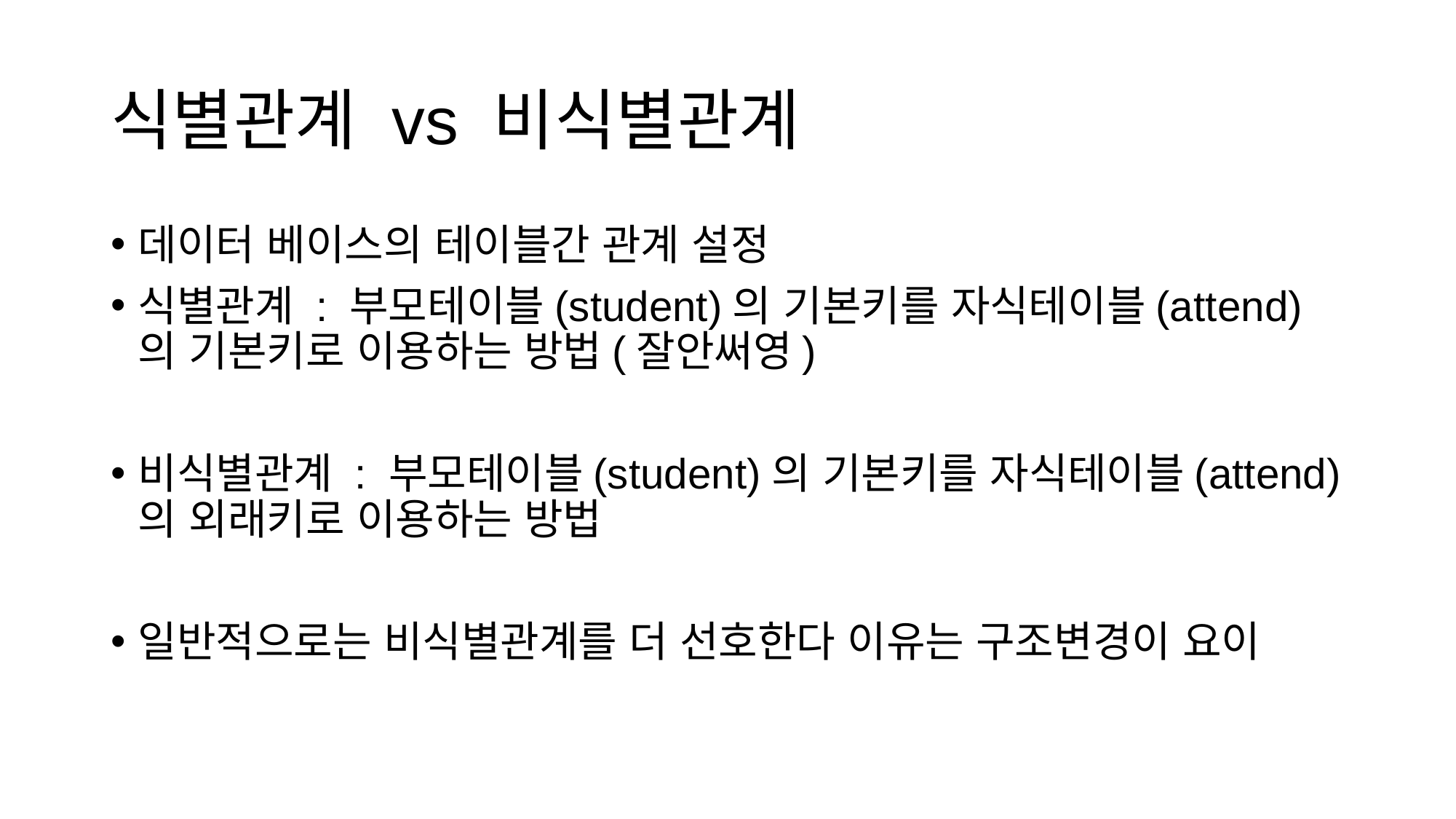

# 식별관계 vs 비식별관계
데이터 베이스의 테이블간 관계 설정
식별관계 : 부모테이블(student)의 기본키를 자식테이블(attend)의 기본키로 이용하는 방법(잘안써영)

비식별관계 : 부모테이블(student)의 기본키를 자식테이블(attend)의 외래키로 이용하는 방법

일반적으로는 비식별관계를 더 선호한다 이유는 구조변경이 요이